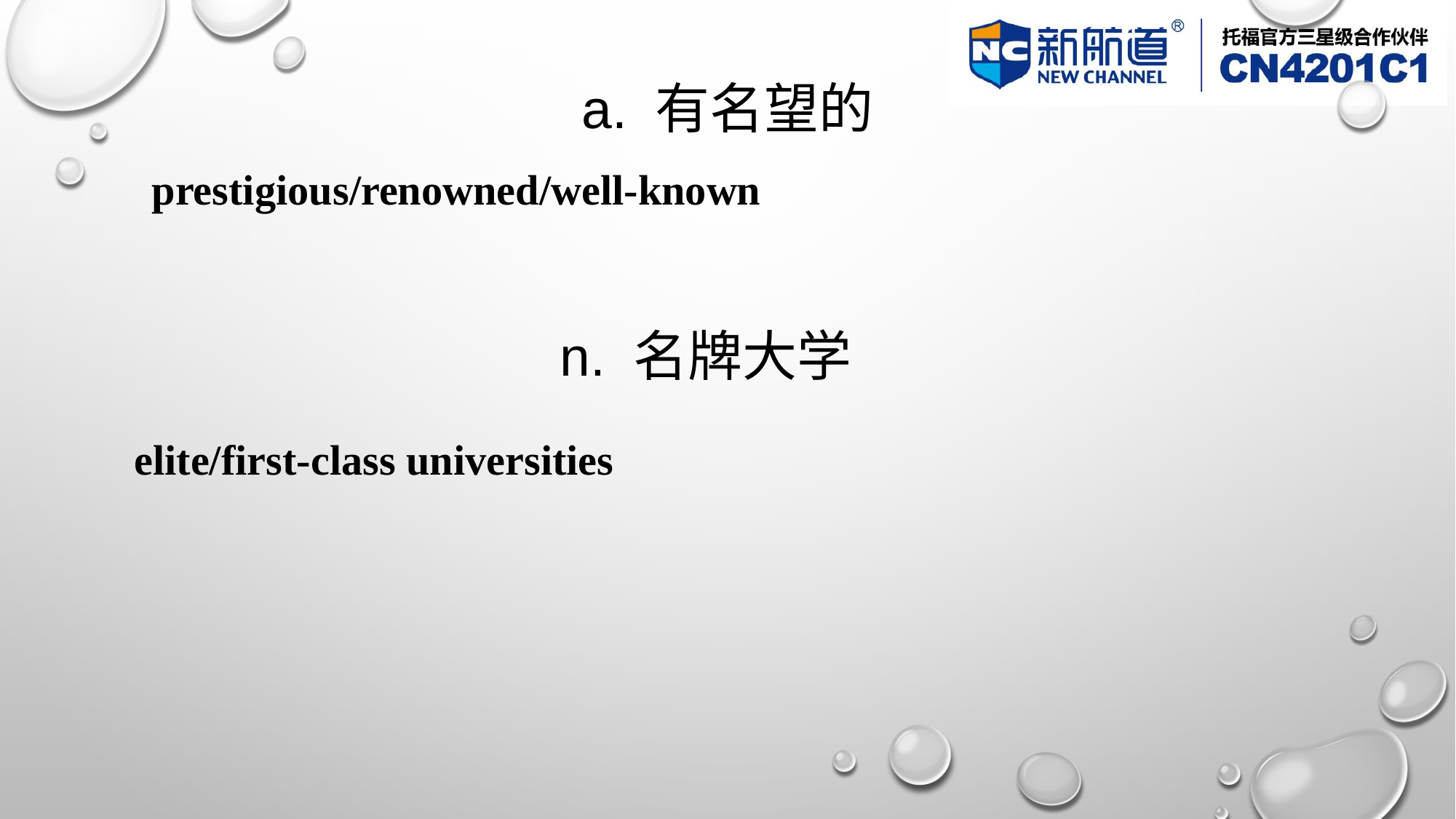

# a. 有名望的
 prestigious/renowned/well-known
n. 名牌大学
elite/first-class universities